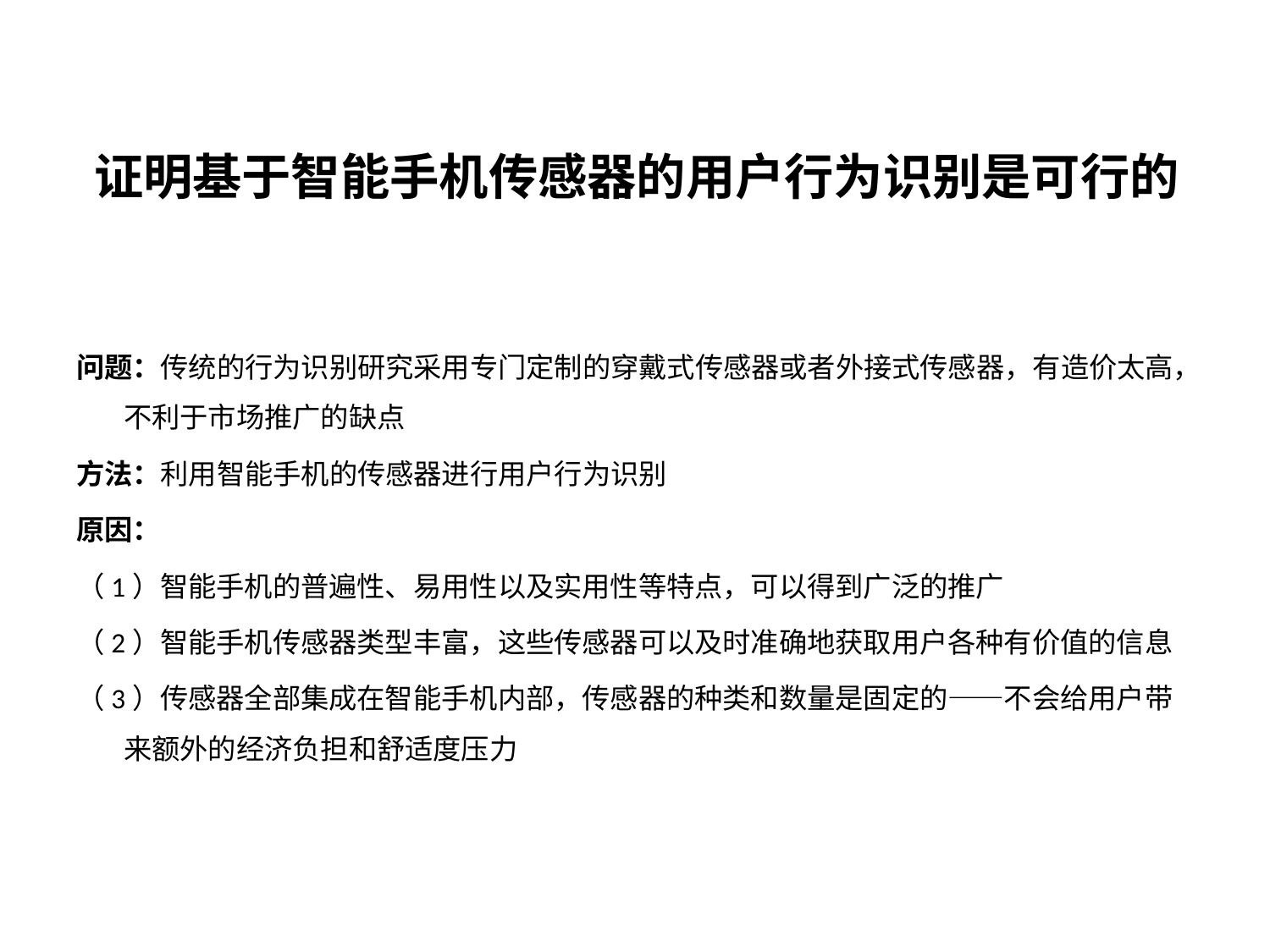

# 证明基于智能手机传感器的用户行为识别是可行的
问题：传统的行为识别研究采用专门定制的穿戴式传感器或者外接式传感器，有造价太高，不利于市场推广的缺点
方法：利用智能手机的传感器进行用户行为识别
原因：
（1）智能手机的普遍性、易用性以及实用性等特点，可以得到广泛的推广
（2）智能手机传感器类型丰富，这些传感器可以及时准确地获取用户各种有价值的信息
（3）传感器全部集成在智能手机内部，传感器的种类和数量是固定的——不会给用户带来额外的经济负担和舒适度压力